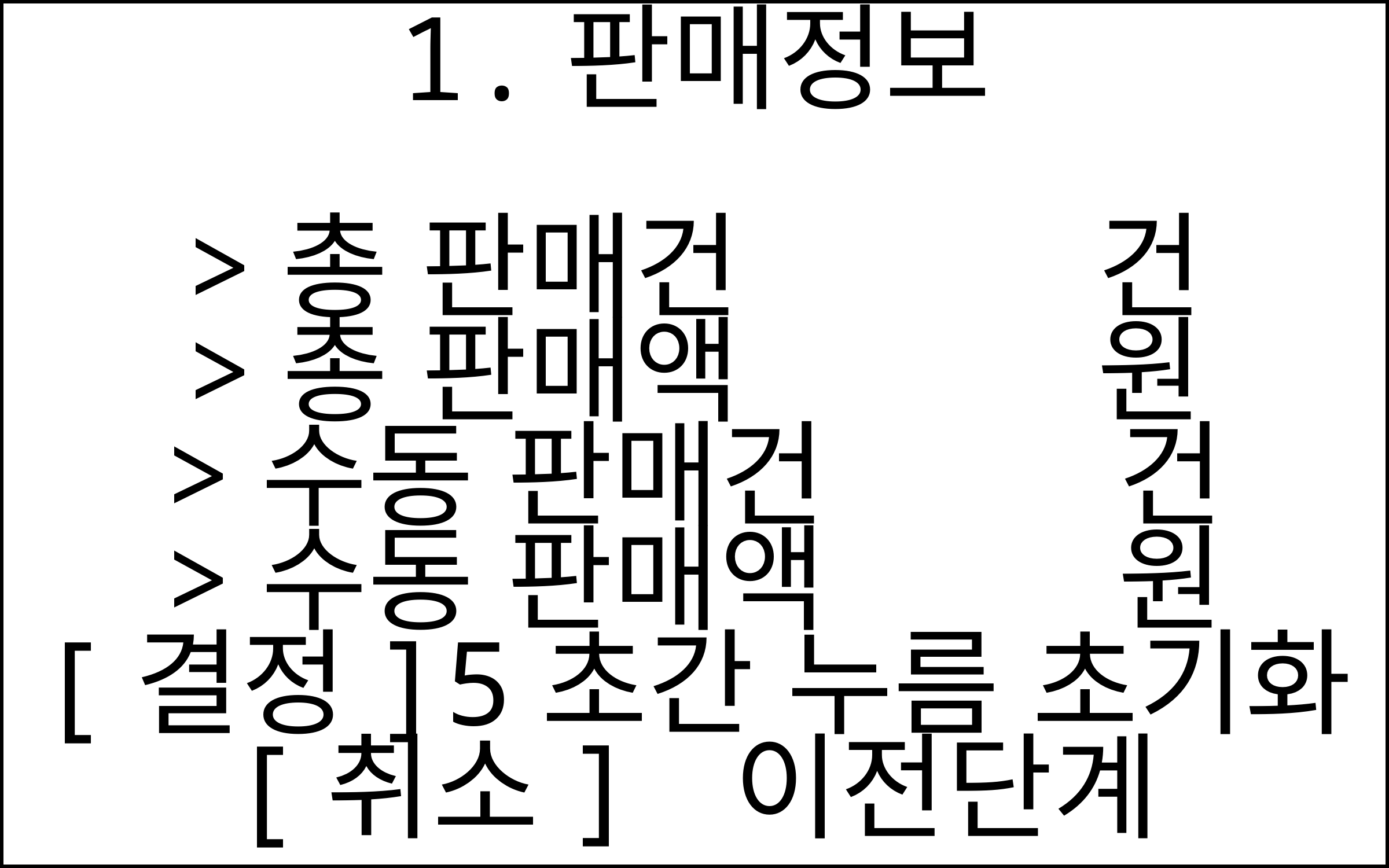

1.판매정보

>총 판매건           건
>총 판매액           원
>수동 판매건         건
>수동 판매액         원
[결정]5초간 누름 초기화
[취소] 이전단계